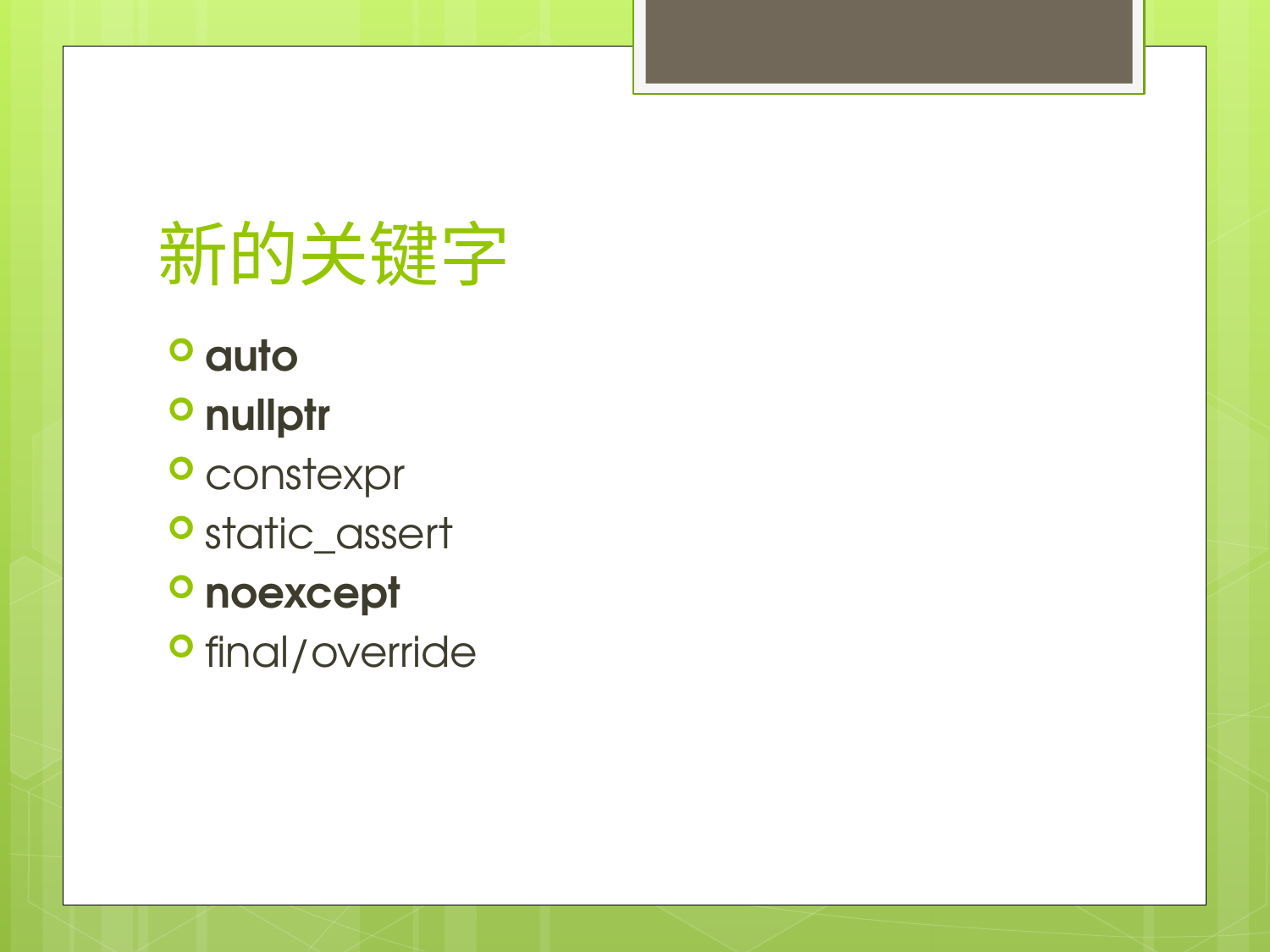

# 新的关键字
auto
nullptr
constexpr
static_assert
noexcept
final/override